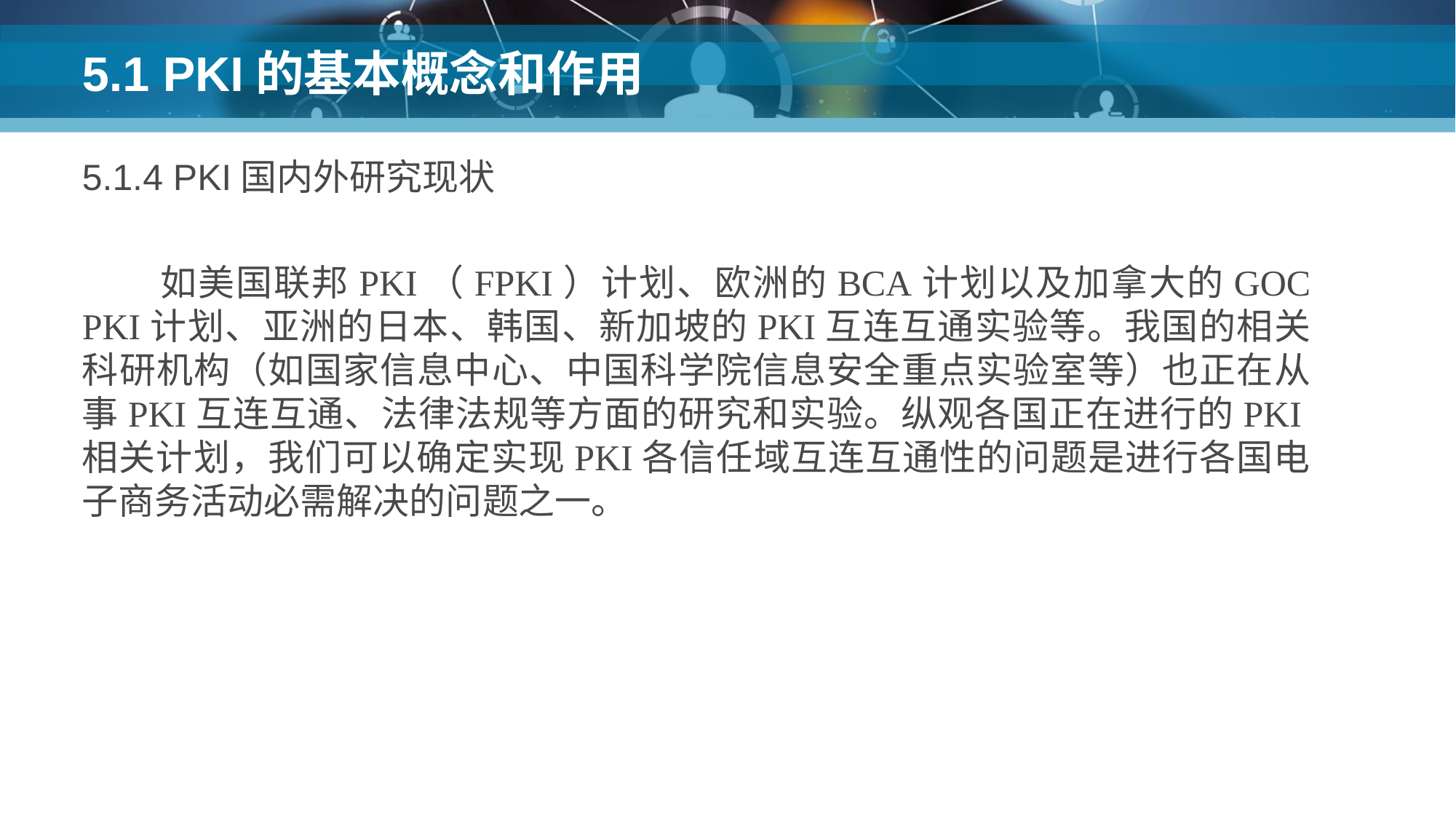

# 5.1 PKI的基本概念和作用
5.1.4 PKI国内外研究现状

       如美国联邦PKI（FPKI）计划、欧洲的BCA计划以及加拿大的GOC PKI计划、亚洲的日本、韩国、新加坡的PKI互连互通实验等。我国的相关科研机构（如国家信息中心、中国科学院信息安全重点实验室等）也正在从事PKI互连互通、法律法规等方面的研究和实验。纵观各国正在进行的PKI相关计划，我们可以确定实现PKI各信任域互连互通性的问题是进行各国电子商务活动必需解决的问题之一。